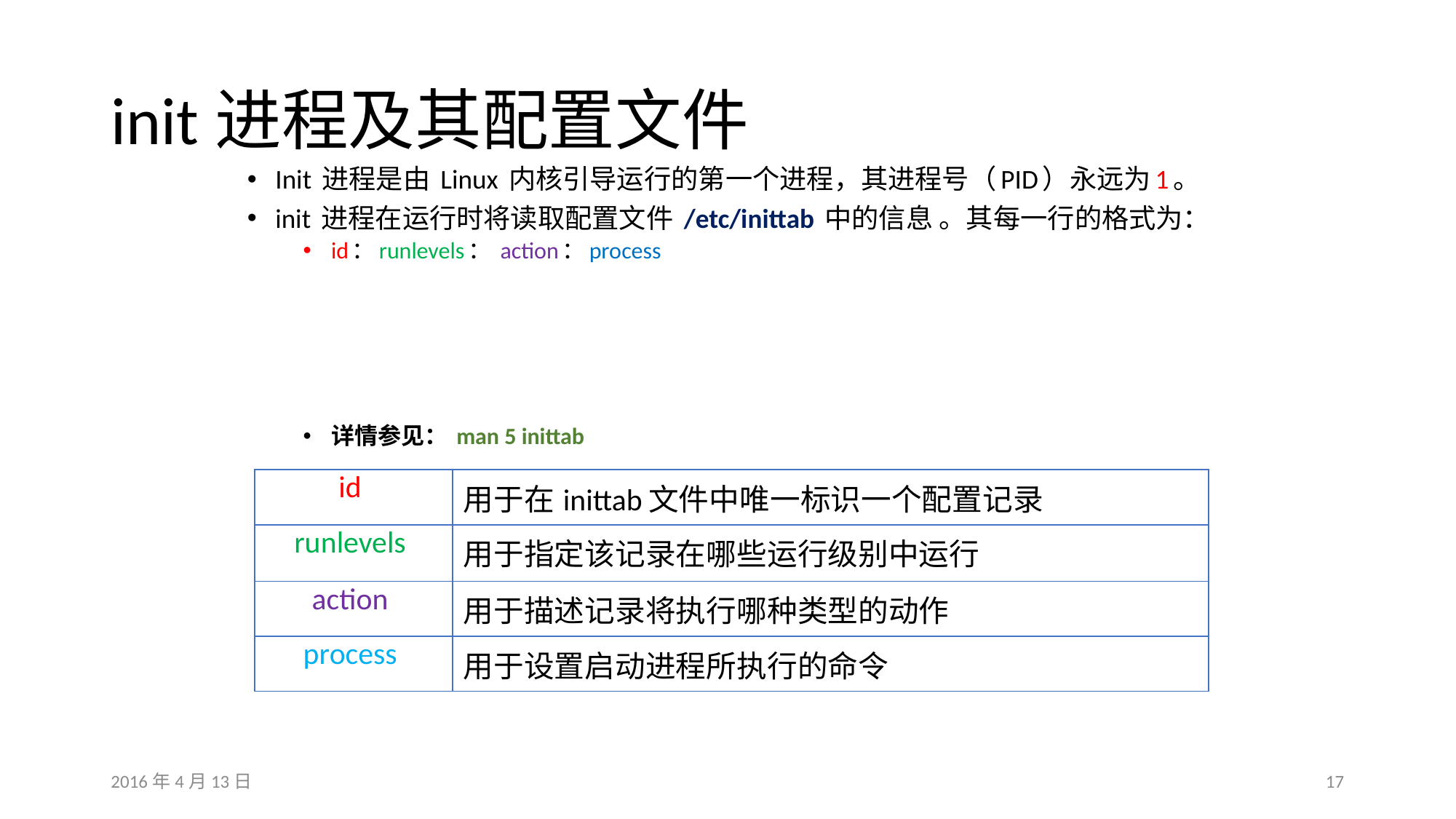

# init进程及其配置文件
Init 进程是由 Linux 内核引导运行的第一个进程，其进程号（PID）永远为1。
init 进程在运行时将读取配置文件 /etc/inittab 中的信息 。其每一行的格式为：
id：runlevels： action：process

详情参见： man 5 inittab

| id | 用于在inittab文件中唯一标识一个配置记录 |
| --- | --- |
| runlevels | 用于指定该记录在哪些运行级别中运行 |
| action | 用于描述记录将执行哪种类型的动作 |
| process | 用于设置启动进程所执行的命令 |
2016年4月13日
17